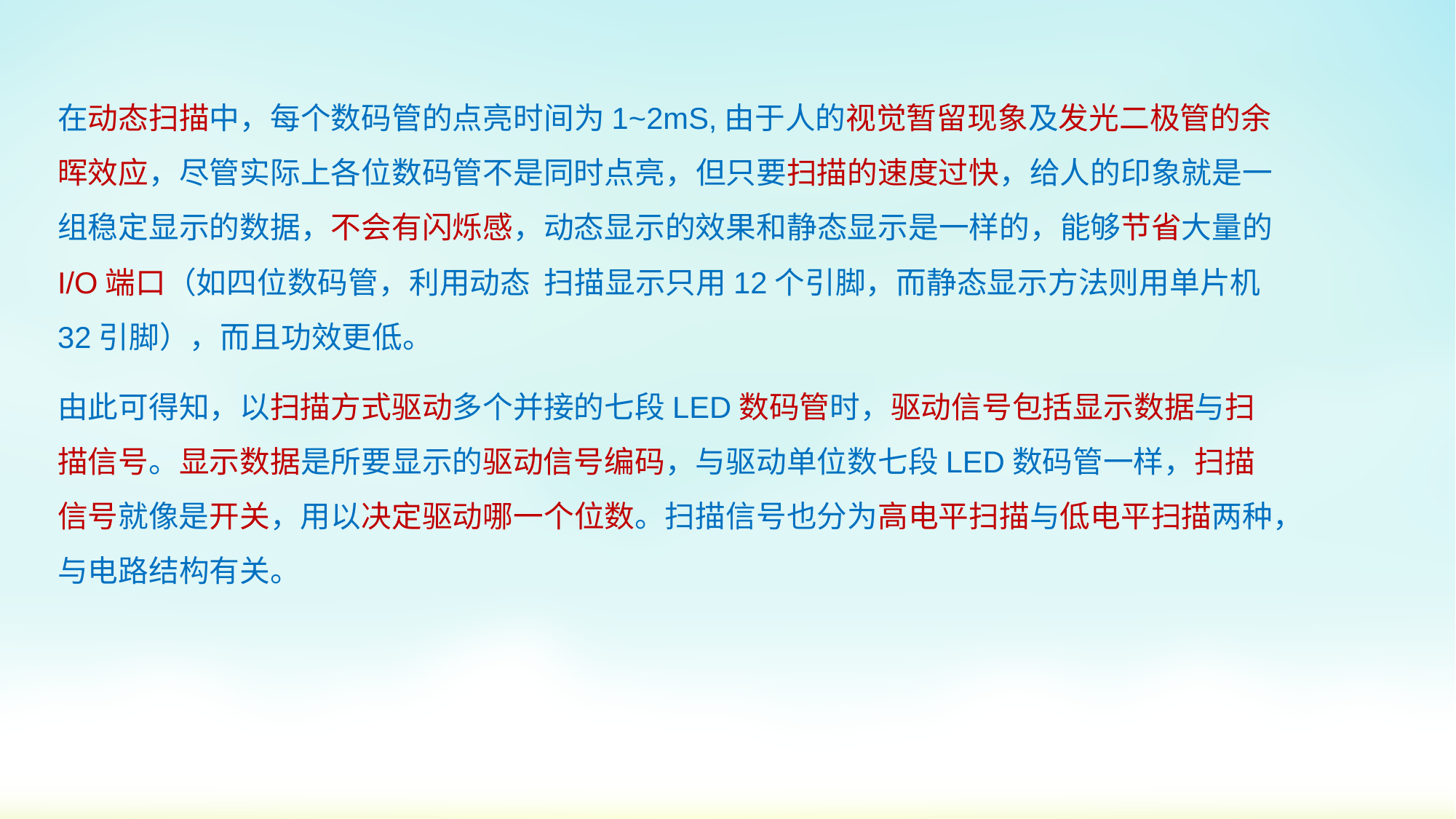

在动态扫描中，每个数码管的点亮时间为1~2mS,由于人的视觉暂留现象及发光二极管的余晖效应，尽管实际上各位数码管不是同时点亮，但只要扫描的速度过快，给人的印象就是一组稳定显示的数据，不会有闪烁感，动态显示的效果和静态显示是一样的，能够节省大量的I/O端口（如四位数码管，利用动态  扫描显示只用12个引脚，而静态显示方法则用单片机32引脚），而且功效更低。
由此可得知，以扫描方式驱动多个并接的七段LED数码管时，驱动信号包括显示数据与扫描信号。显示数据是所要显示的驱动信号编码，与驱动单位数七段LED数码管一样，扫描信号就像是开关，用以决定驱动哪一个位数。扫描信号也分为高电平扫描与低电平扫描两种，与电路结构有关。